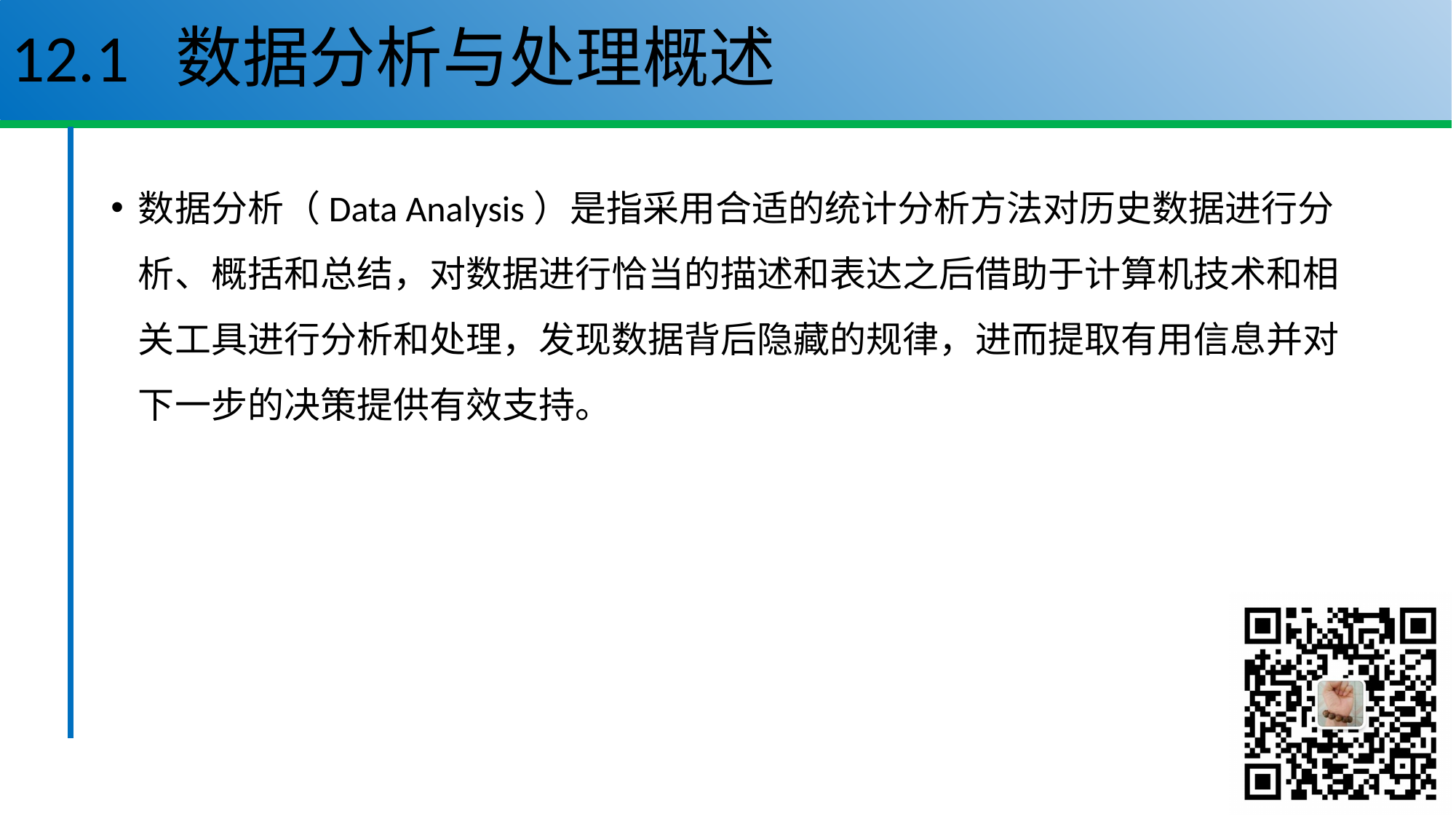

# 12.1  数据分析与处理概述
数据分析（Data Analysis）是指采用合适的统计分析方法对历史数据进行分析、概括和总结，对数据进行恰当的描述和表达之后借助于计算机技术和相关工具进行分析和处理，发现数据背后隐藏的规律，进而提取有用信息并对下一步的决策提供有效支持。
3